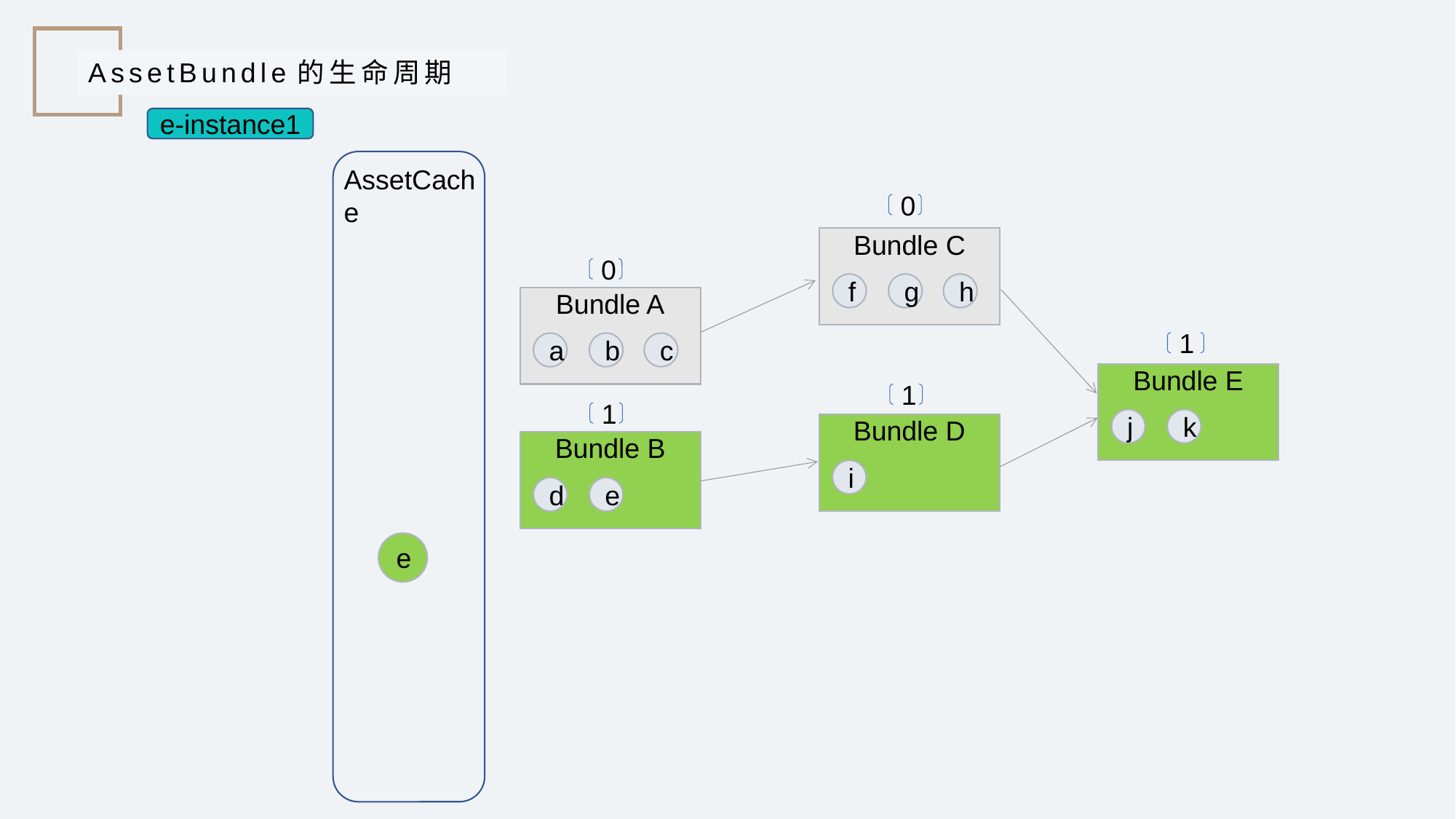

AssetBundle的生命周期
e-instance1

AssetCache
0
Bundle C

0
f
g
h
Bundle A

1
a
b
c
Bundle E

1
1
j
k
Bundle D

Bundle B

i
d
e
e